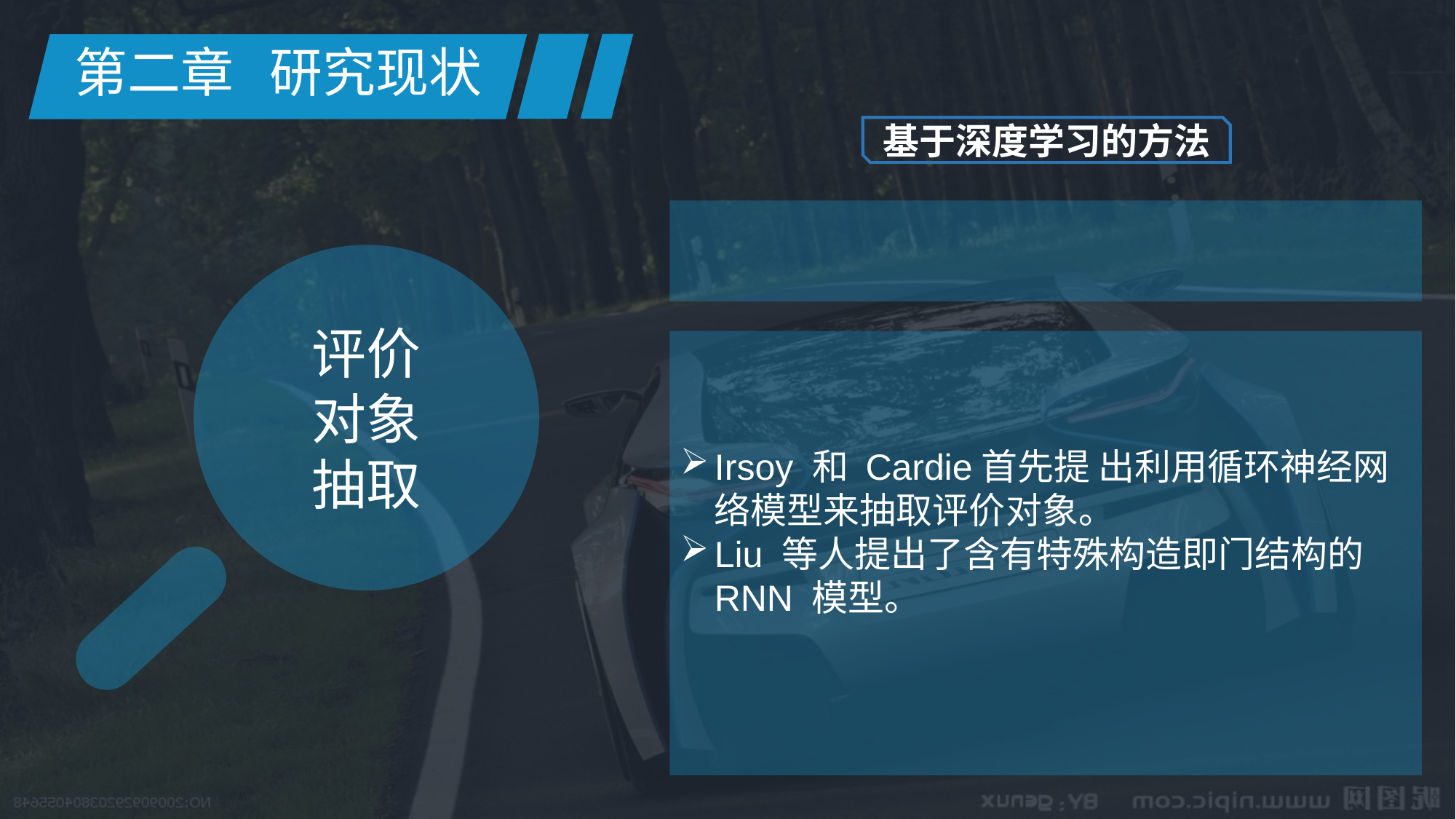

第二章   研究现状

基于深度学习的方法

评价
对象
抽取

Irsoy 和 Cardie首先提 出利用循环神经网络模型来抽取评价对象。
Liu 等人提出了含有特殊构造即门结构的 RNN 模型。